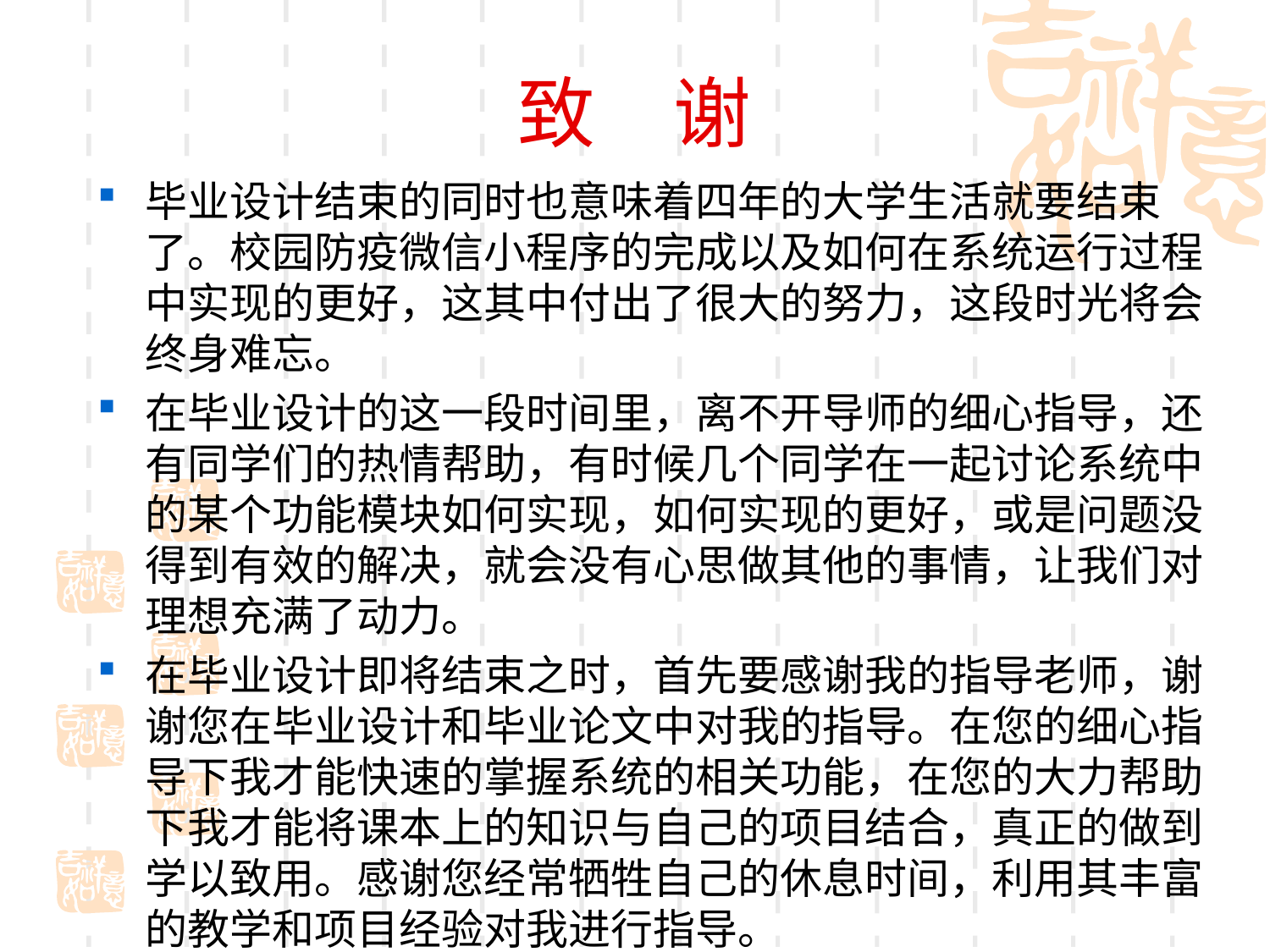

# 致　谢
毕业设计结束的同时也意味着四年的大学生活就要结束了。校园防疫微信小程序的完成以及如何在系统运行过程中实现的更好，这其中付出了很大的努力，这段时光将会终身难忘。
在毕业设计的这一段时间里，离不开导师的细心指导，还有同学们的热情帮助，有时候几个同学在一起讨论系统中的某个功能模块如何实现，如何实现的更好，或是问题没得到有效的解决，就会没有心思做其他的事情，让我们对理想充满了动力。
在毕业设计即将结束之时，首先要感谢我的指导老师，谢谢您在毕业设计和毕业论文中对我的指导。在您的细心指导下我才能快速的掌握系统的相关功能，在您的大力帮助下我才能将课本上的知识与自己的项目结合，真正的做到学以致用。感谢您经常牺牲自己的休息时间，利用其丰富的教学和项目经验对我进行指导。